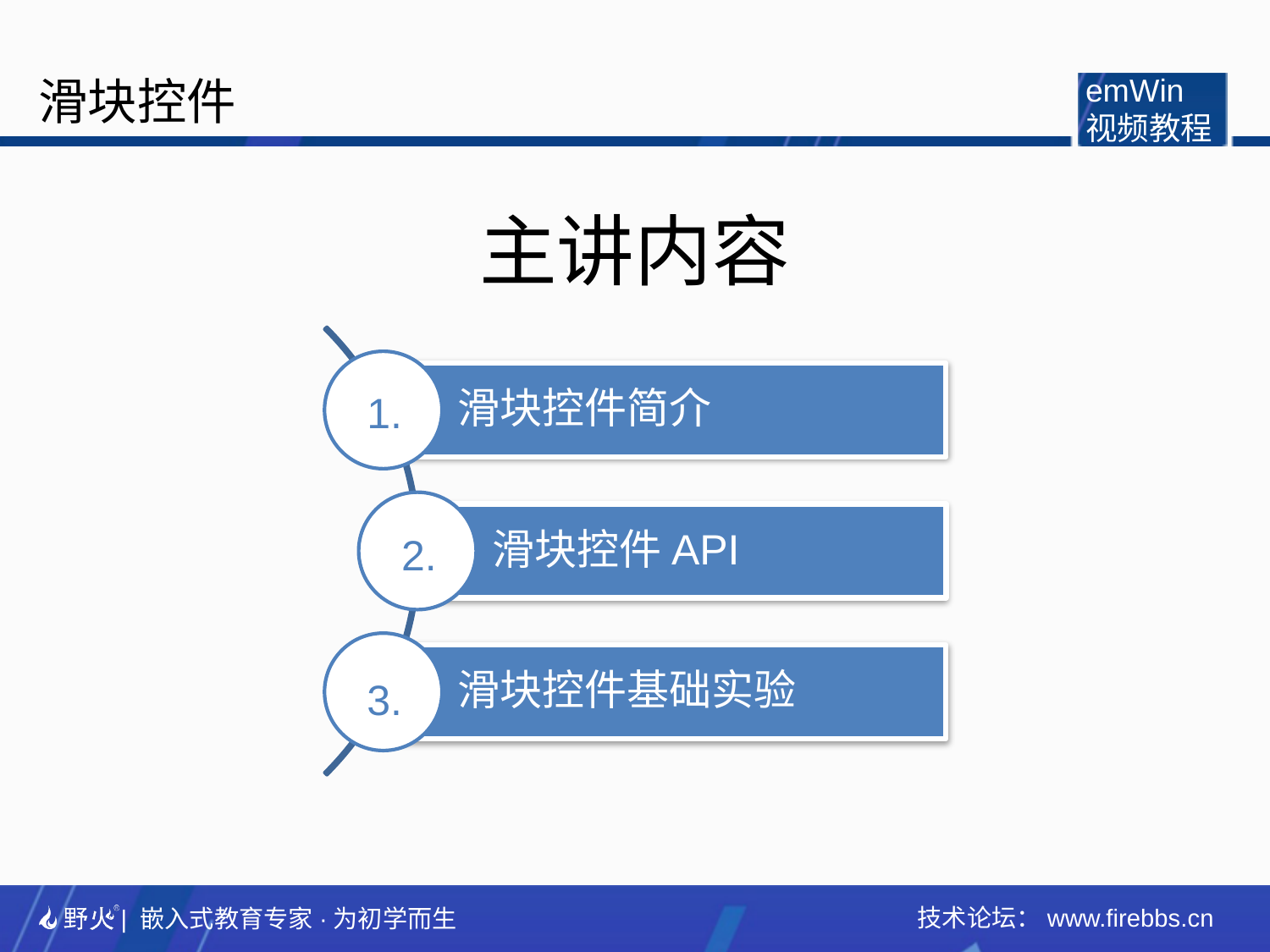

滑块控件
emWin
视频教程
主讲内容
滑块控件简介
滑块控件API
滑块控件基础实验
1.
2.
3.